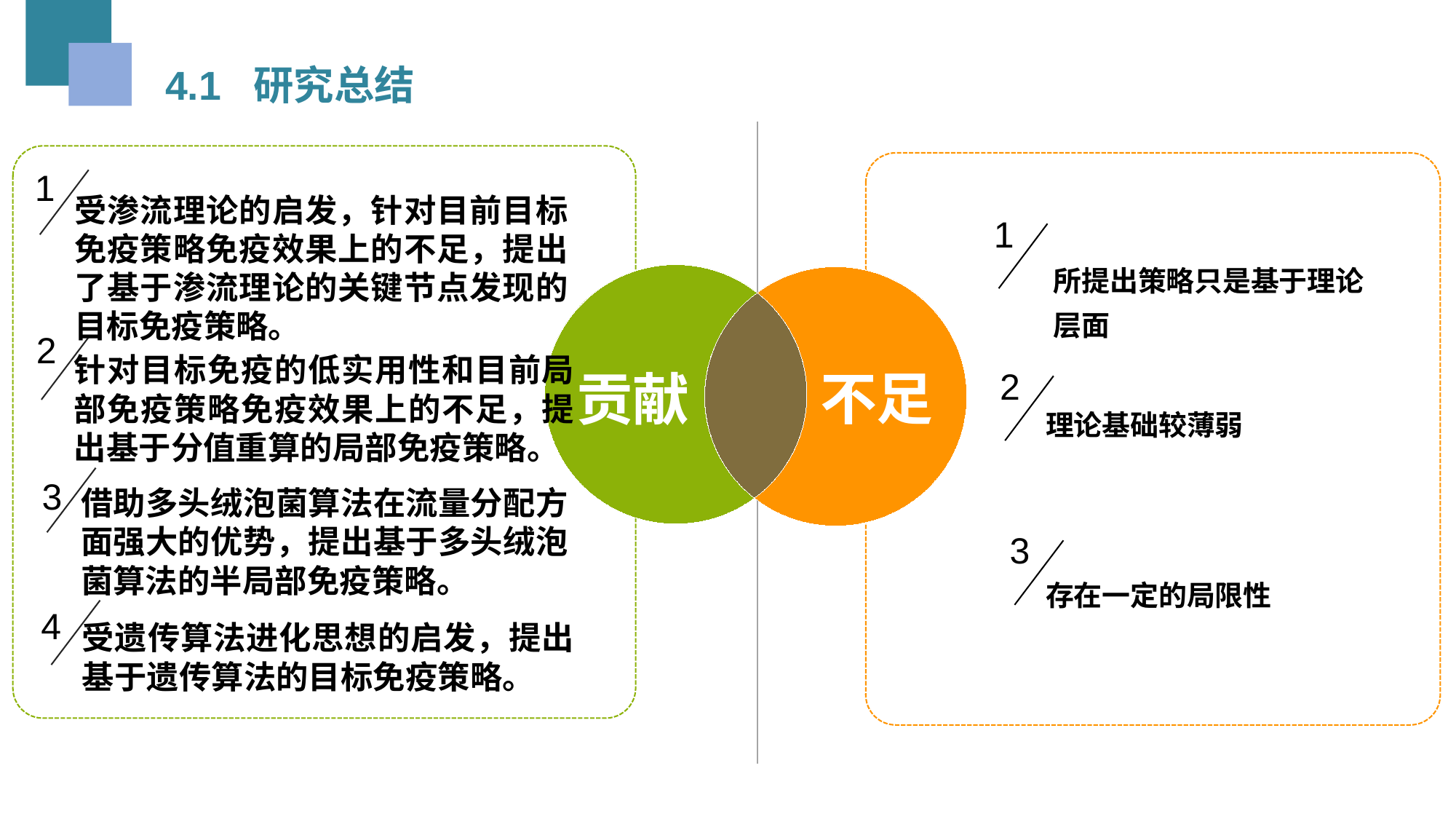

4.1  研究总结

1
受渗流理论的启发，针对目前目标免疫策略免疫效果上的不足，提出了基于渗流理论的关键节点发现的目标免疫策略。
1
所提出策略只是基于理论层面

不足
贡献
2
针对目标免疫的低实用性和目前局部免疫策略免疫效果上的不足，提出基于分值重算的局部免疫策略。
2
理论基础较薄弱
3
借助多头绒泡菌算法在流量分配方面强大的优势，提出基于多头绒泡菌算法的半局部免疫策略。
3
存在一定的局限性
4
受遗传算法进化思想的启发，提出基于遗传算法的目标免疫策略。